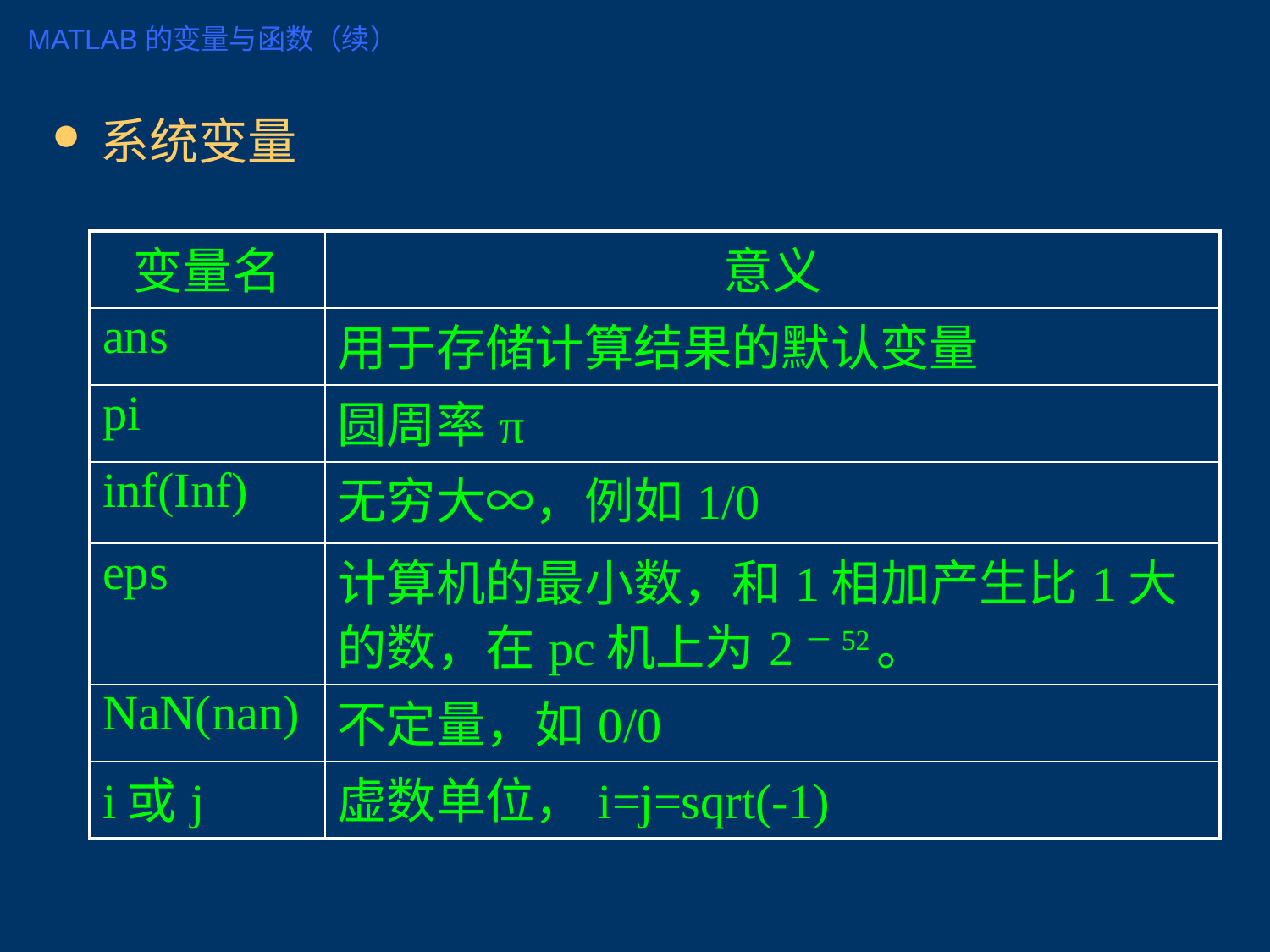

# MATLAB的变量与函数（续）
系统变量

| 变量名 | 意义 |
| --- | --- |
| ans | 用于存储计算结果的默认变量 |
| pi | 圆周率π |
| inf(Inf) | 无穷大∞，例如1/0 |
| eps | 计算机的最小数，和1相加产生比1大的数，在pc机上为2－52。 |
| NaN(nan) | 不定量，如0/0 |
| i或j | 虚数单位，i=j=sqrt(-1) |